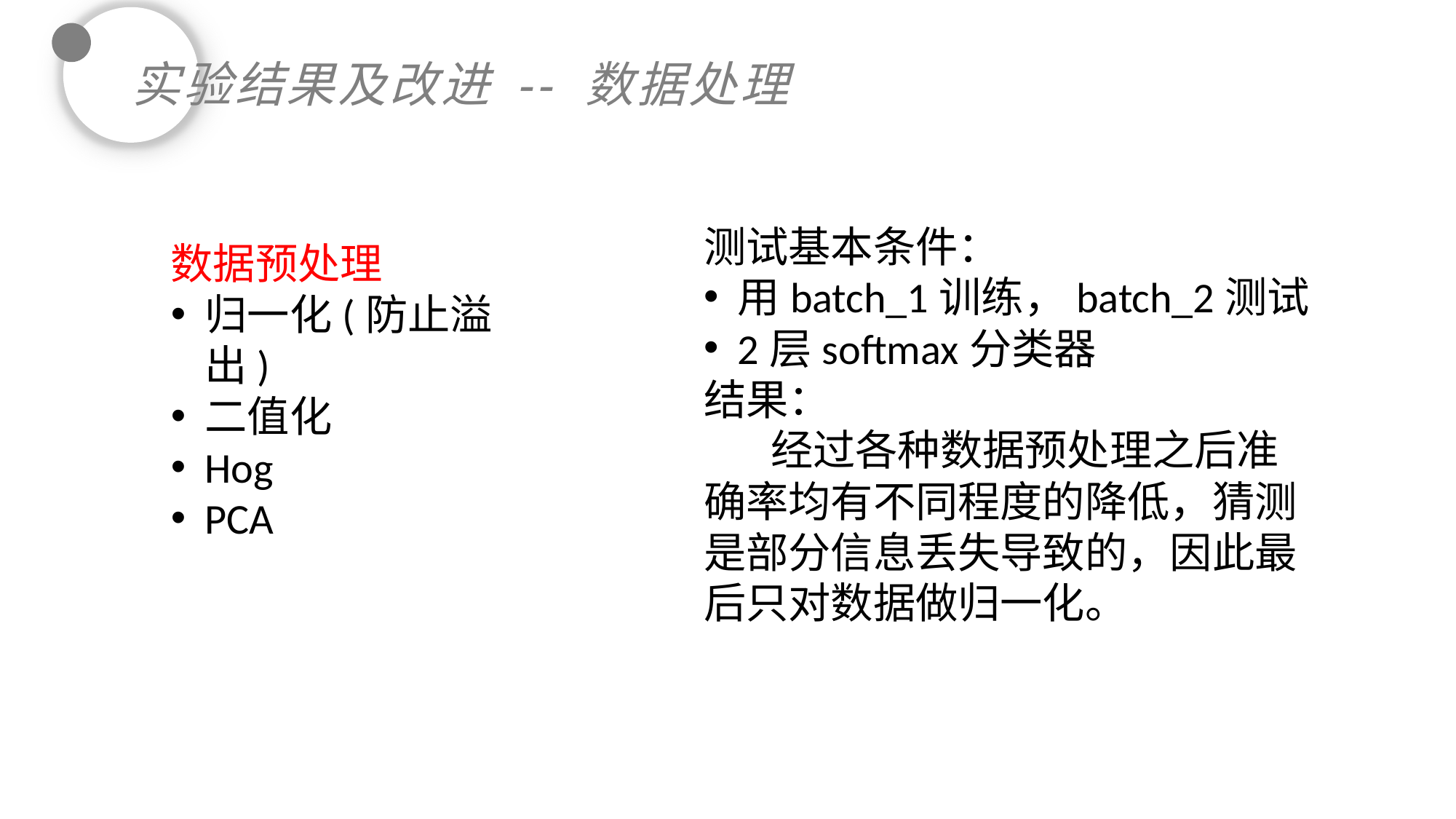

实验结果及改进 -- 数据处理
测试基本条件：
用batch_1训练，batch_2测试
2层softmax分类器
结果：
      经过各种数据预处理之后准确率均有不同程度的降低，猜测是部分信息丢失导致的，因此最后只对数据做归一化。
数据预处理
归一化(防止溢出)
二值化
Hog
PCA
7